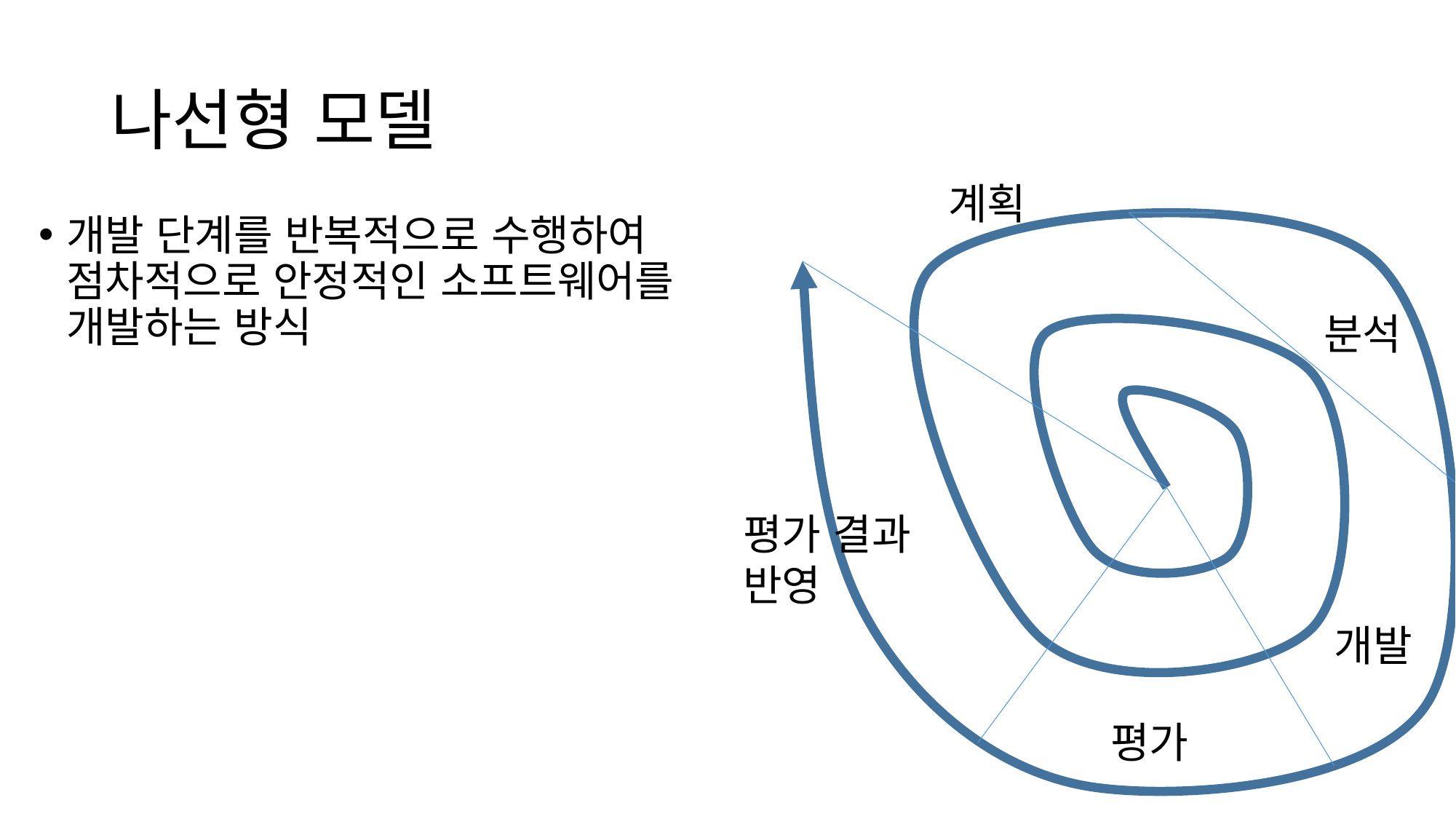

# 나선형 모델
계획
개발 단계를 반복적으로 수행하여 점차적으로 안정적인 소프트웨어를 개발하는 방식

분석
평가 결과 반영
개발
평가